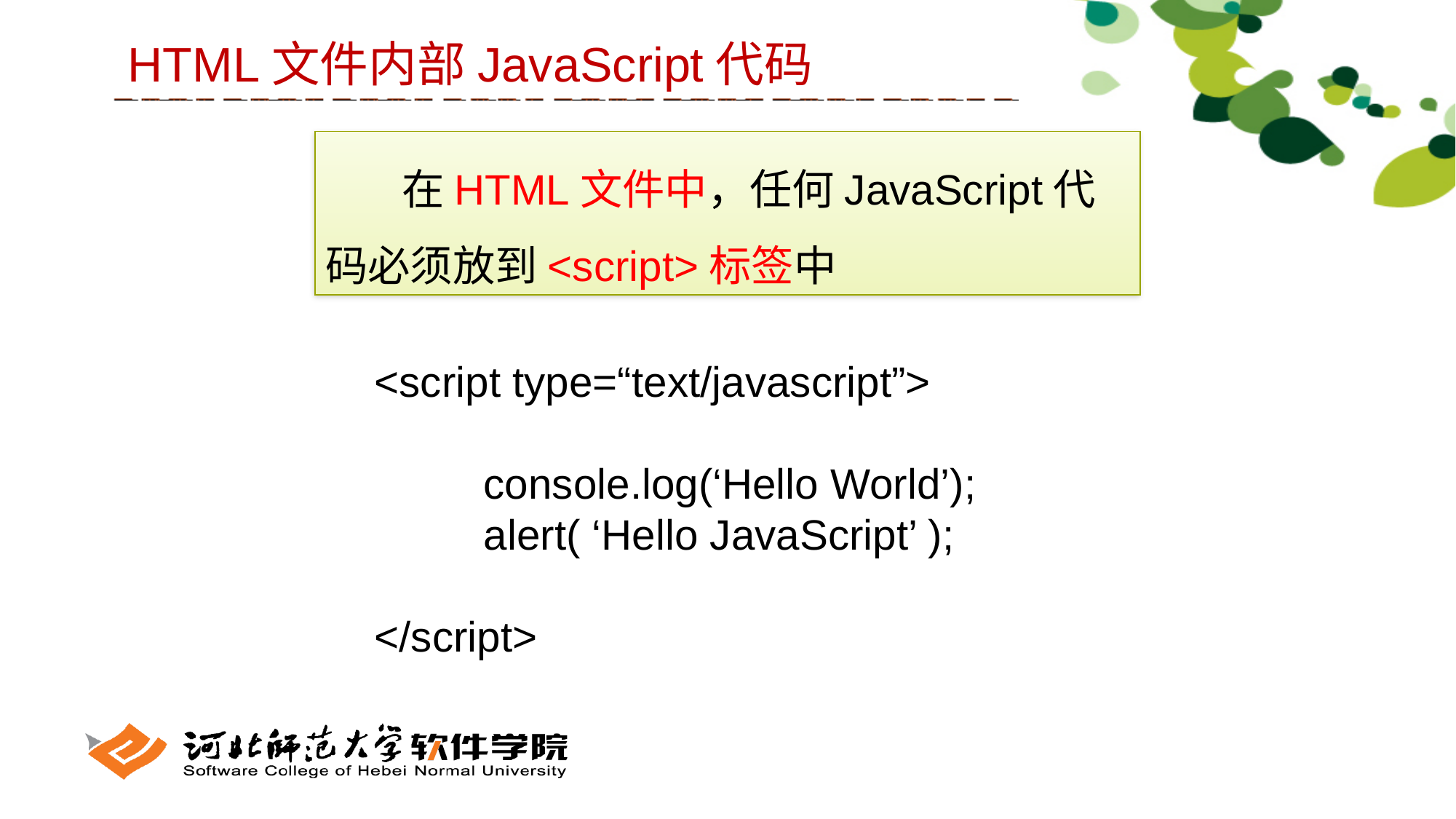

HTML文件内部JavaScript代码

       在HTML文件中，任何JavaScript代码必须放到<script>标签中
<script type=“text/javascript”>

	console.log(‘Hello World’);
	alert( ‘Hello JavaScript’ );

</script>